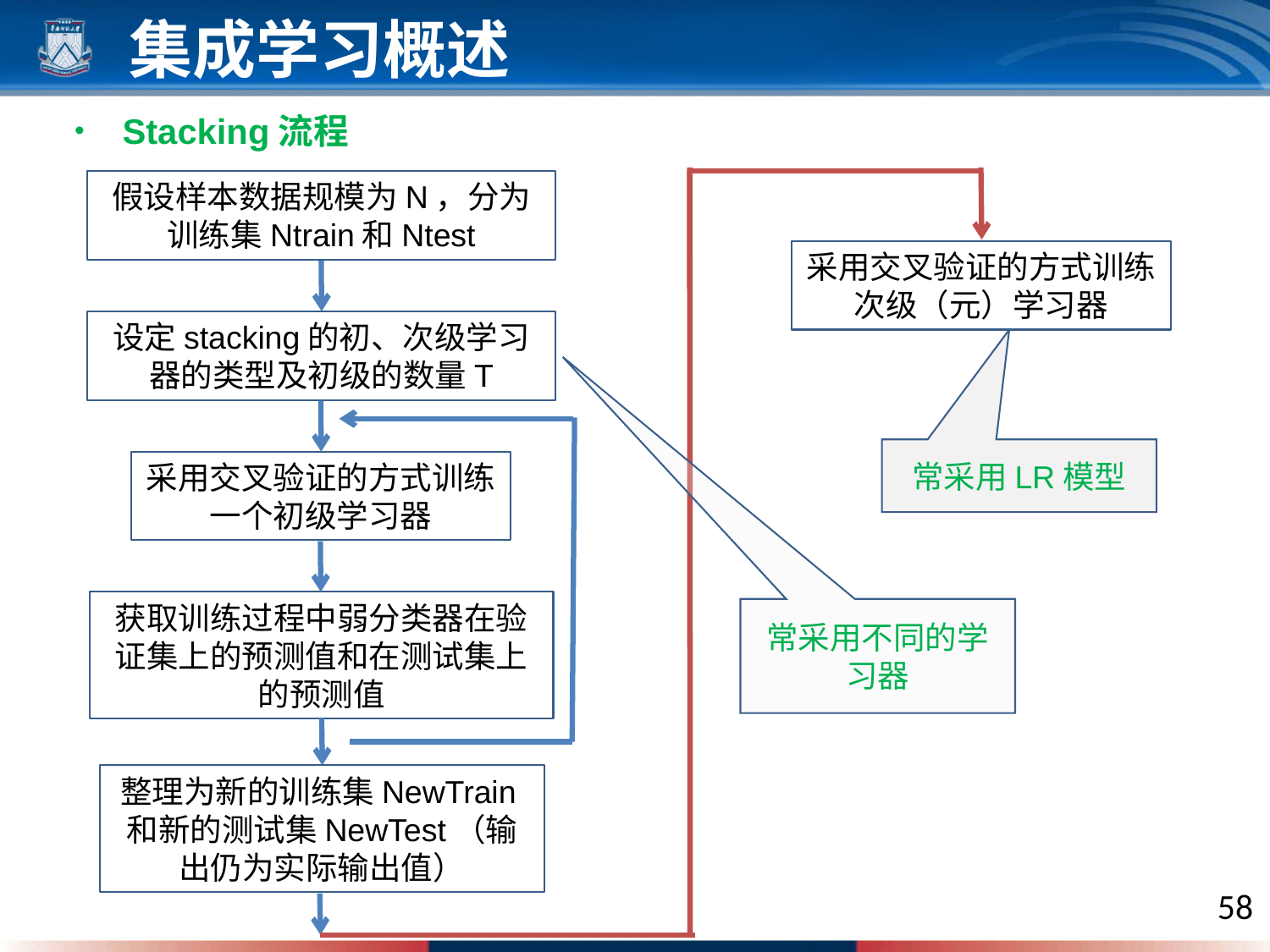

集成学习概述
Stacking流程
假设样本数据规模为N，分为训练集Ntrain和Ntest
采用交叉验证的方式训练次级（元）学习器
设定stacking的初、次级学习器的类型及初级的数量T
常采用LR模型
采用交叉验证的方式训练一个初级学习器
获取训练过程中弱分类器在验证集上的预测值和在测试集上的预测值
常采用不同的学习器
整理为新的训练集NewTrain和新的测试集NewTest（输出仍为实际输出值）